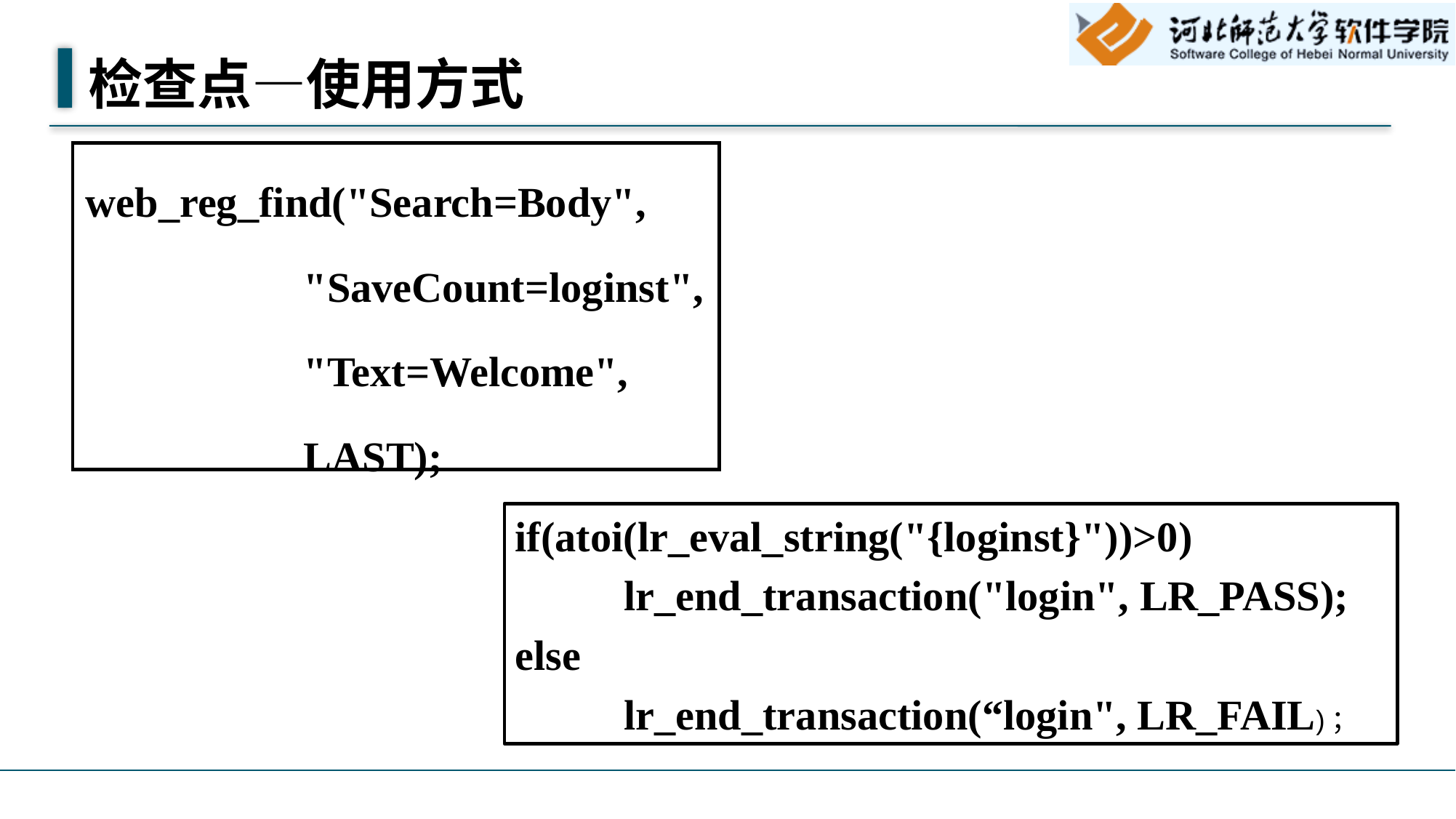

# 检查点—使用方式
web_reg_find("Search=Body",
		"SaveCount=loginst",
		"Text=Welcome",
		LAST);
if(atoi(lr_eval_string("{loginst}"))>0)
	lr_end_transaction("login", LR_PASS);
else
	lr_end_transaction(“login", LR_FAIL)；